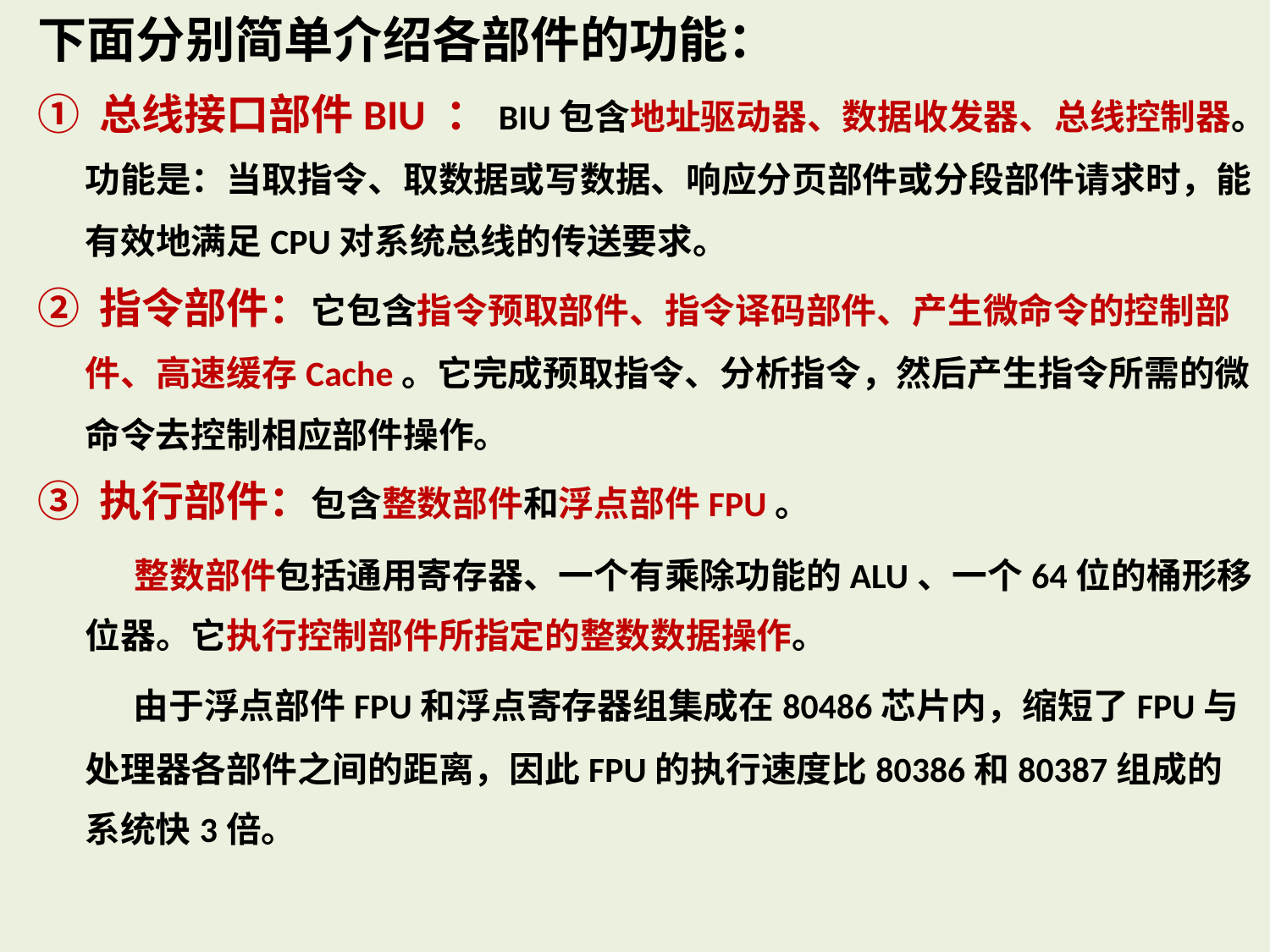

下面分别简单介绍各部件的功能：
① 总线接口部件BIU ：BIU包含地址驱动器、数据收发器、总线控制器。功能是：当取指令、取数据或写数据、响应分页部件或分段部件请求时，能有效地满足CPU对系统总线的传送要求。
② 指令部件：它包含指令预取部件、指令译码部件、产生微命令的控制部件、高速缓存Cache。它完成预取指令、分析指令，然后产生指令所需的微命令去控制相应部件操作。
③ 执行部件：包含整数部件和浮点部件FPU。
           整数部件包括通用寄存器、一个有乘除功能的ALU、一个64位的桶形移位器。它执行控制部件所指定的整数数据操作。
         由于浮点部件FPU和浮点寄存器组集成在80486芯片内，缩短了FPU与处理器各部件之间的距离，因此FPU的执行速度比80386和80387组成的系统快3倍。

14